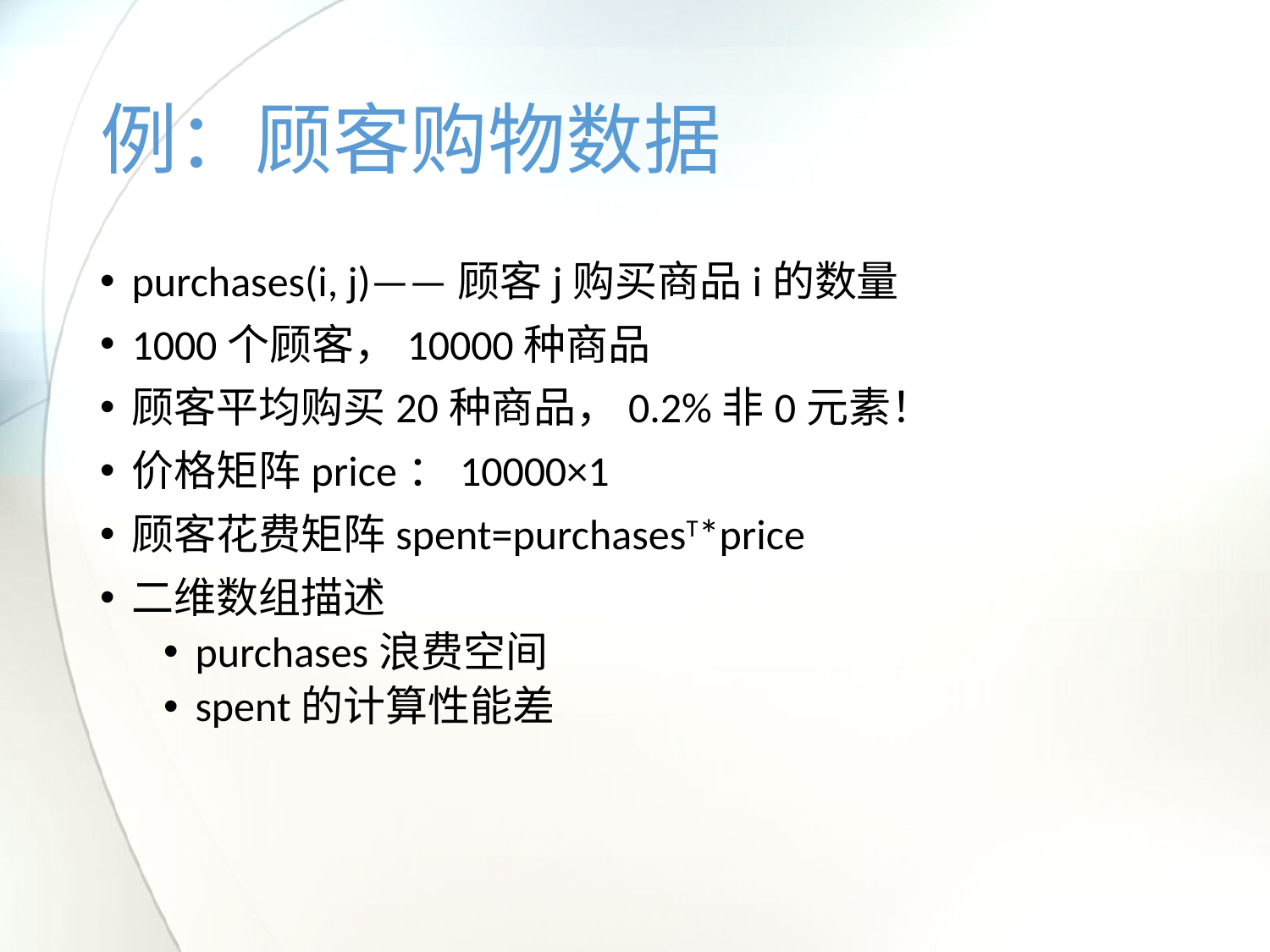

# 例：顾客购物数据
purchases(i, j)——顾客j购买商品i的数量
1000个顾客，10000种商品
顾客平均购买20种商品，0.2%非0元素！
价格矩阵price：10000×1
顾客花费矩阵spent=purchasesT*price
二维数组描述
purchases浪费空间
spent的计算性能差